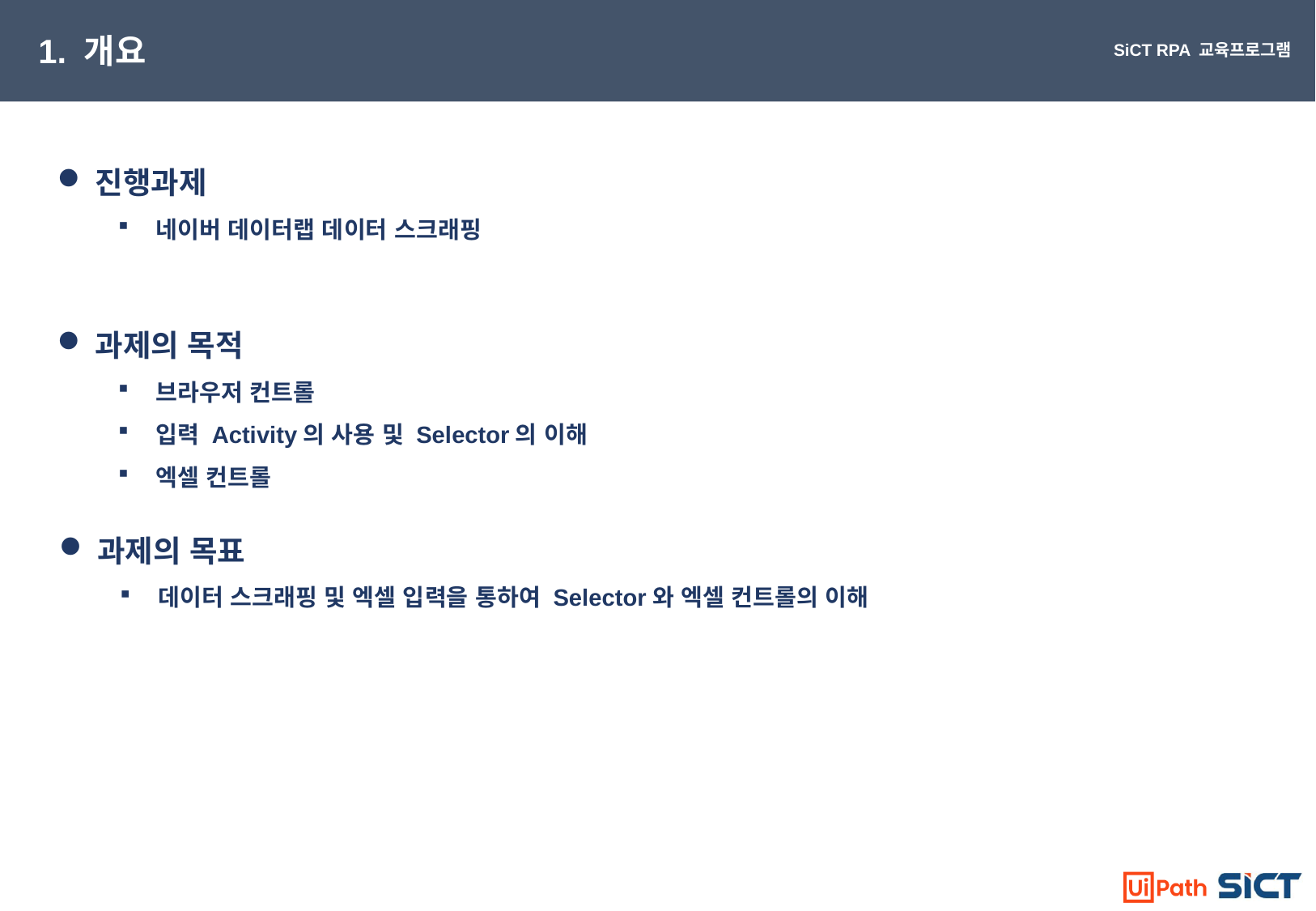

1. 개요
진행과제
네이버 데이터랩 데이터 스크래핑

과제의 목적
브라우저 컨트롤
입력 Activity의 사용 및 Selector의 이해
엑셀 컨트롤
과제의 목표
데이터 스크래핑 및 엑셀 입력을 통하여 Selector와 엑셀 컨트롤의 이해